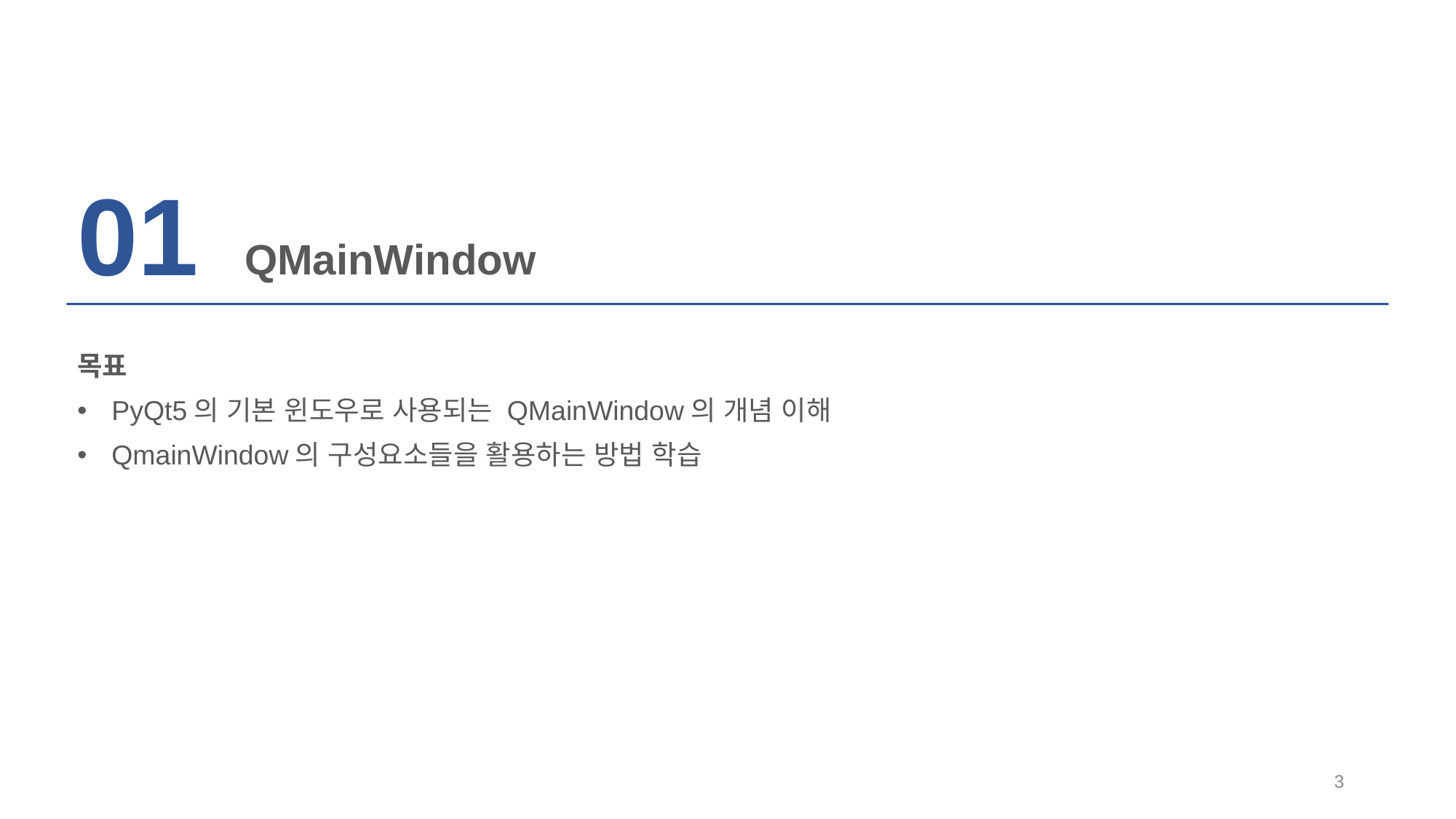

01
QMainWindow
목표
PyQt5의 기본 윈도우로 사용되는 QMainWindow의 개념 이해
QmainWindow의 구성요소들을 활용하는 방법 학습
3